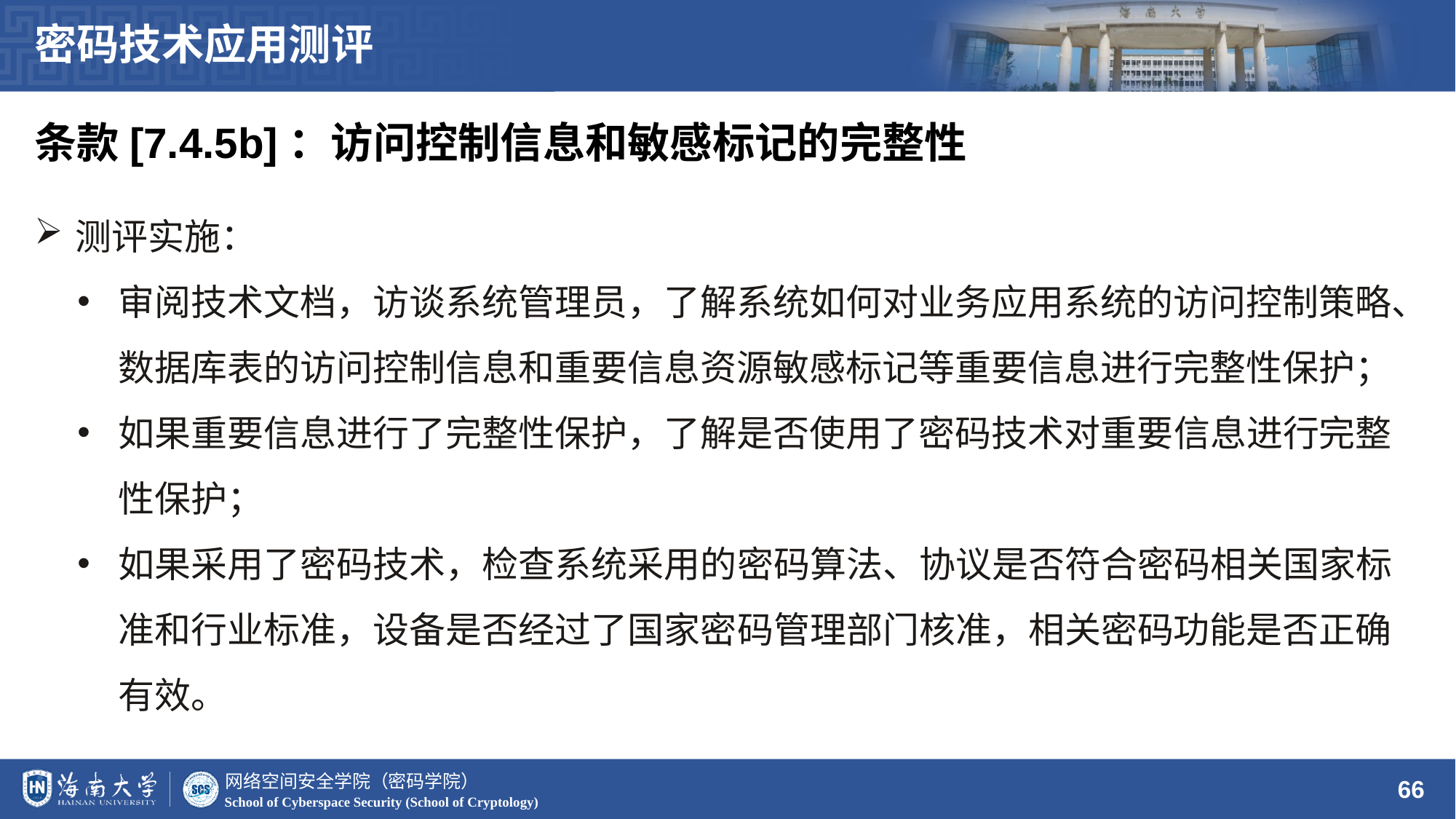

密码技术应用测评
条款[7.4.5b]：访问控制信息和敏感标记的完整性
测评实施：
审阅技术文档，访谈系统管理员，了解系统如何对业务应用系统的访问控制策略、数据库表的访问控制信息和重要信息资源敏感标记等重要信息进行完整性保护；
如果重要信息进行了完整性保护，了解是否使用了密码技术对重要信息进行完整性保护；
如果采用了密码技术，检查系统采用的密码算法、协议是否符合密码相关国家标准和行业标准，设备是否经过了国家密码管理部门核准，相关密码功能是否正确有效。
66